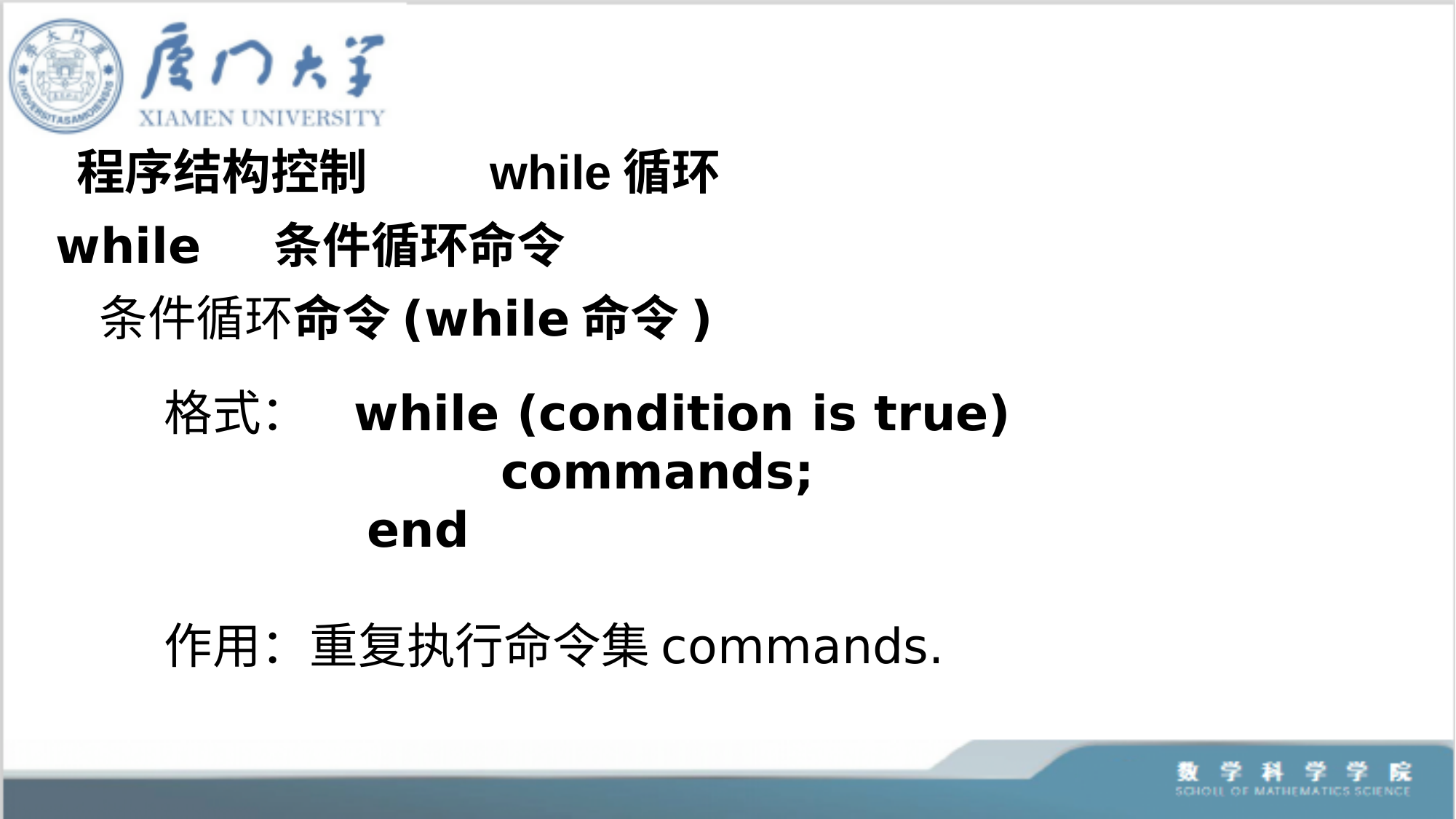

程序结构控制		while循环
while	条件循环命令
条件循环命令(while命令)
格式：   while (condition is true)
           	       commands;
            end
作用：重复执行命令集commands.